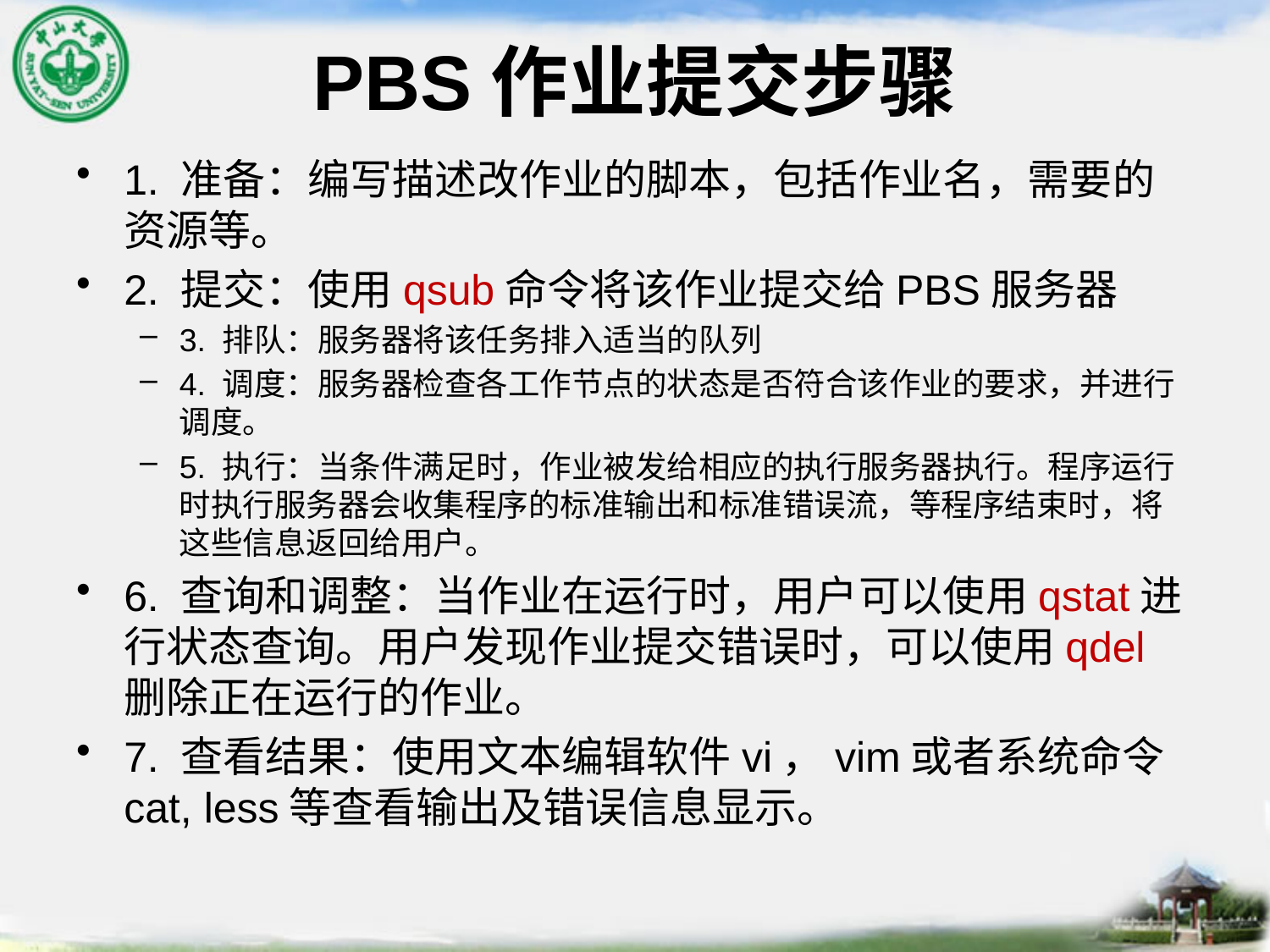

# PBS作业提交步骤
1. 准备：编写描述改作业的脚本，包括作业名，需要的资源等。
2. 提交：使用qsub命令将该作业提交给PBS服务器
3. 排队：服务器将该任务排入适当的队列
4. 调度：服务器检查各工作节点的状态是否符合该作业的要求，并进行调度。
5. 执行：当条件满足时，作业被发给相应的执行服务器执行。程序运行时执行服务器会收集程序的标准输出和标准错误流，等程序结束时，将这些信息返回给用户。
6. 查询和调整：当作业在运行时，用户可以使用qstat进行状态查询。用户发现作业提交错误时，可以使用qdel删除正在运行的作业。
7. 查看结果：使用文本编辑软件vi，vim或者系统命令cat, less等查看输出及错误信息显示。